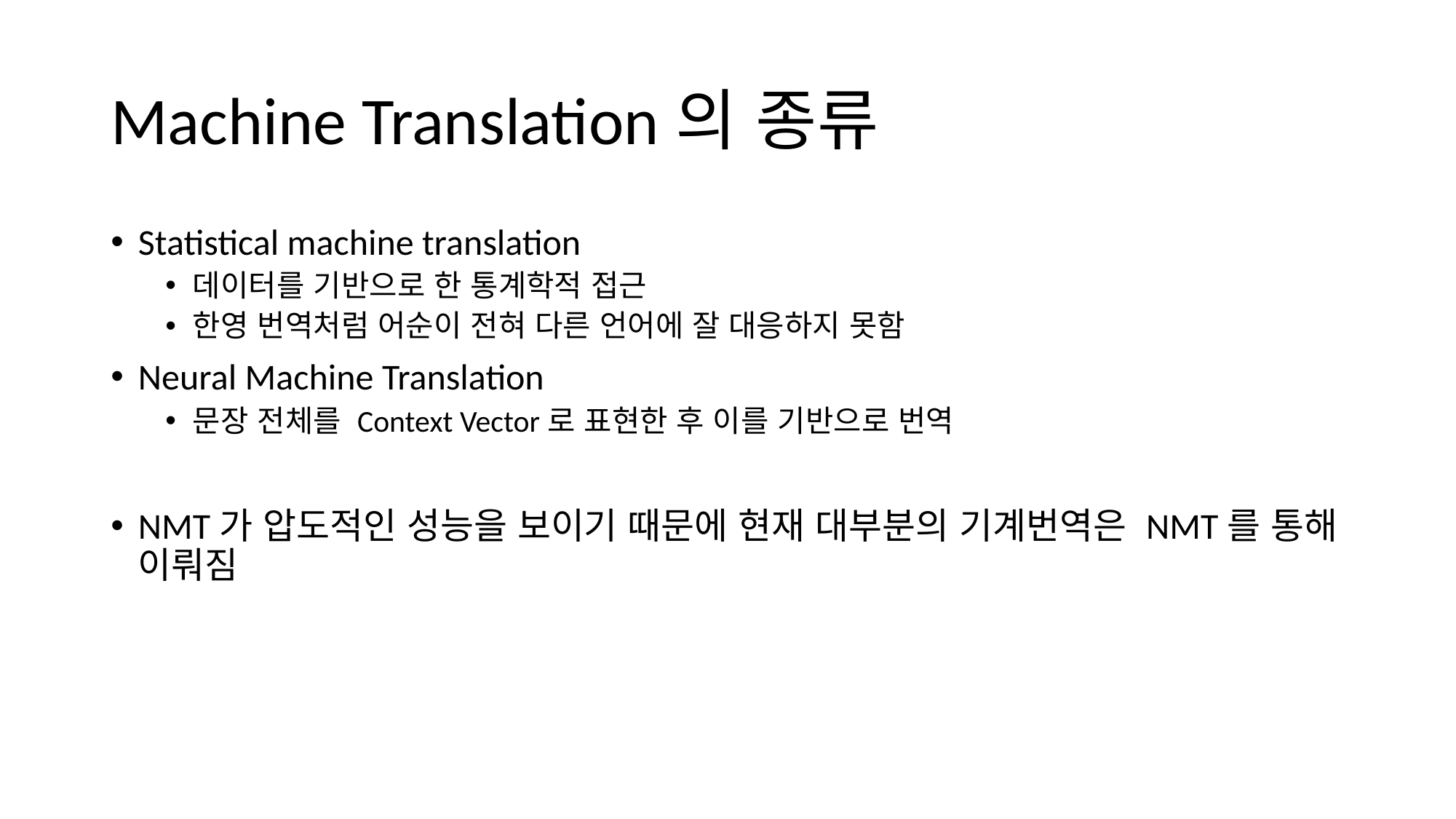

# Machine Translation의 종류
Statistical machine translation
데이터를 기반으로 한 통계학적 접근
한영 번역처럼 어순이 전혀 다른 언어에 잘 대응하지 못함
Neural Machine Translation
문장 전체를 Context Vector로 표현한 후 이를 기반으로 번역

NMT가 압도적인 성능을 보이기 때문에 현재 대부분의 기계번역은 NMT를 통해 이뤄짐